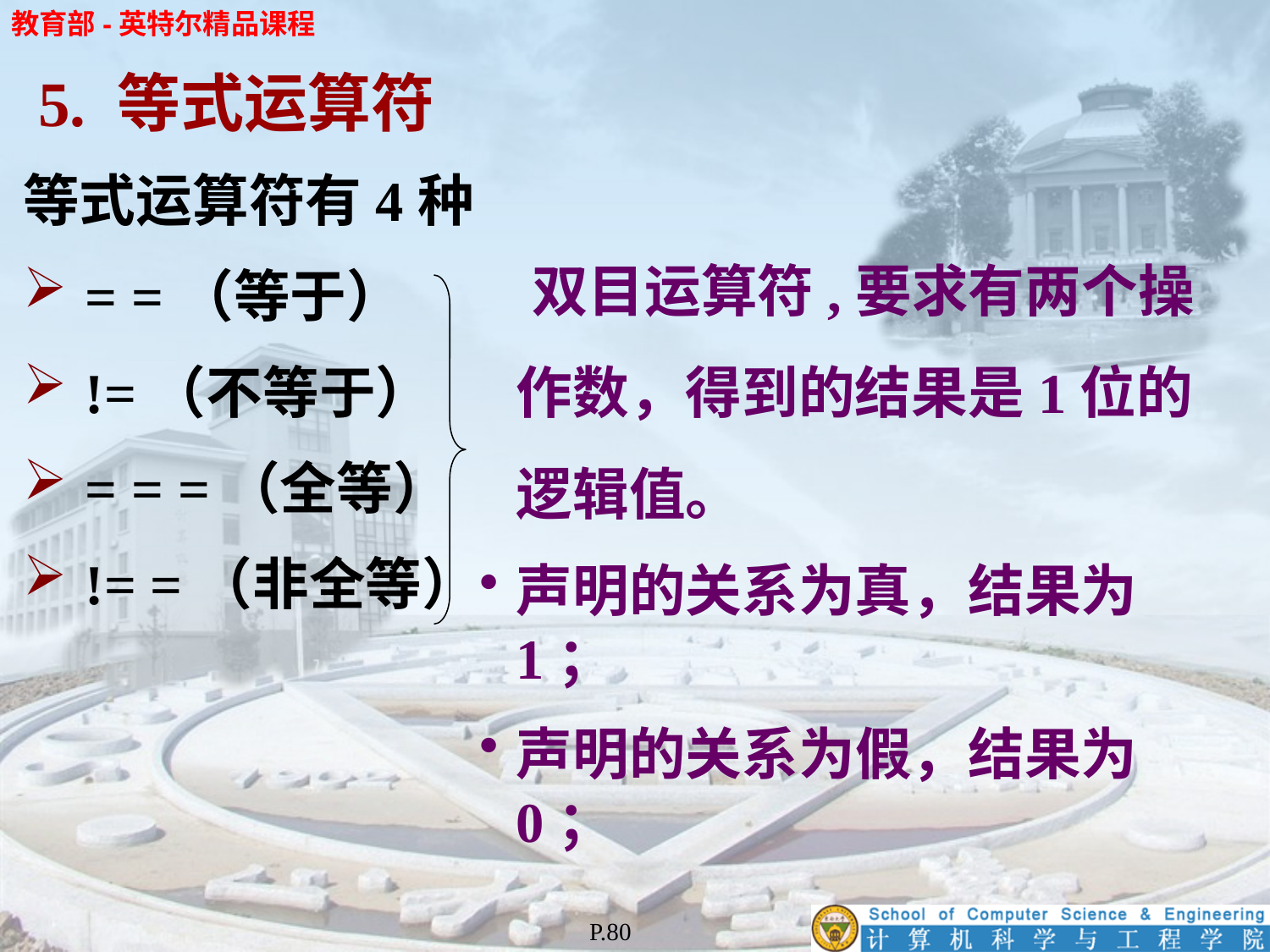

5. 等式运算符
等式运算符有4种
= =（等于）
!=（不等于）
= = =（全等）
!= =（非全等）
   双目运算符,要求有两个操作数，得到的结果是1位的逻辑值。
声明的关系为真，结果为1；
声明的关系为假，结果为0；

P.80